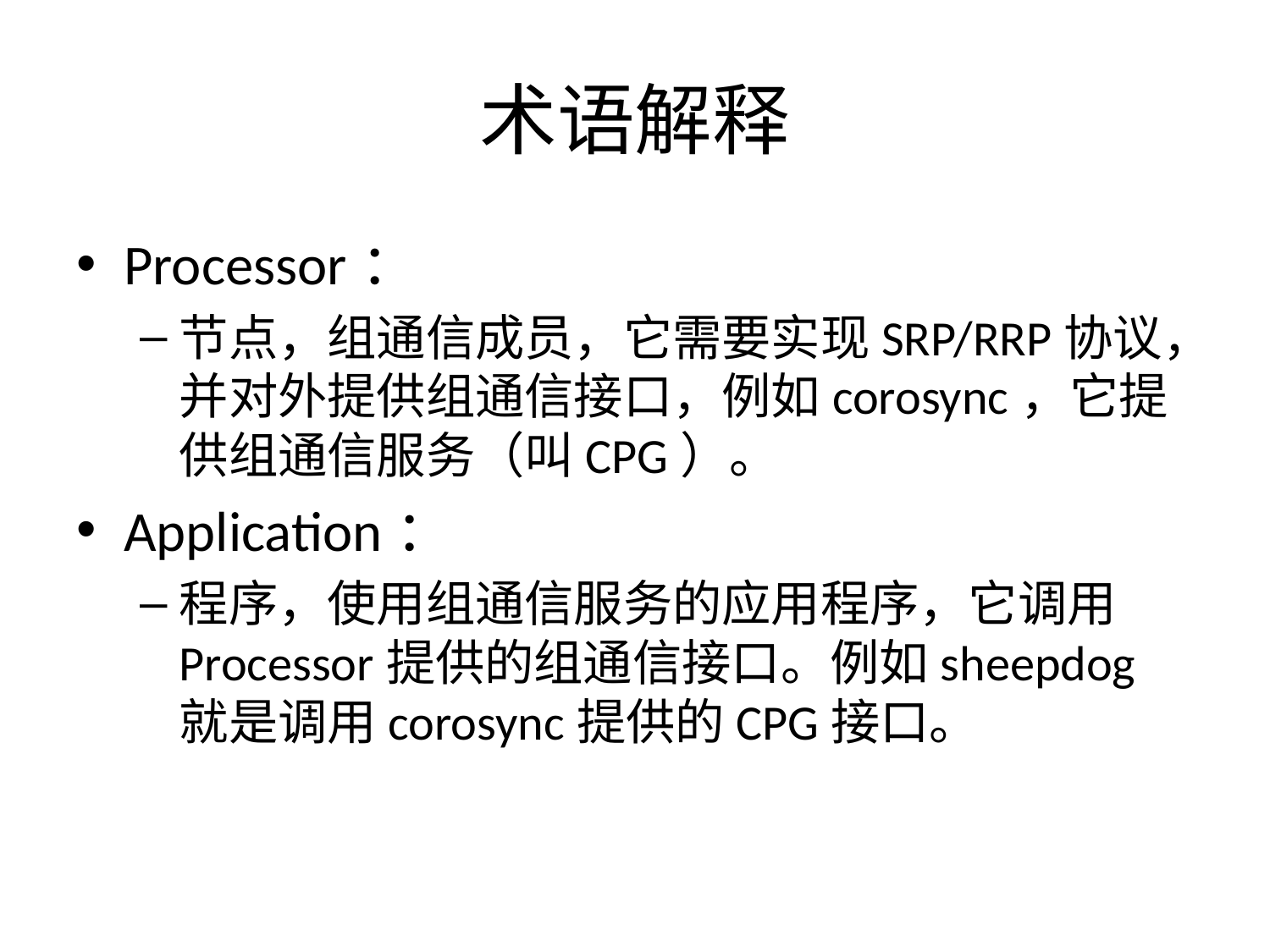

# 术语解释
Processor：
节点，组通信成员，它需要实现SRP/RRP协议，并对外提供组通信接口，例如corosync，它提供组通信服务（叫CPG）。
Application：
程序，使用组通信服务的应用程序，它调用Processor提供的组通信接口。例如sheepdog就是调用corosync提供的CPG接口。